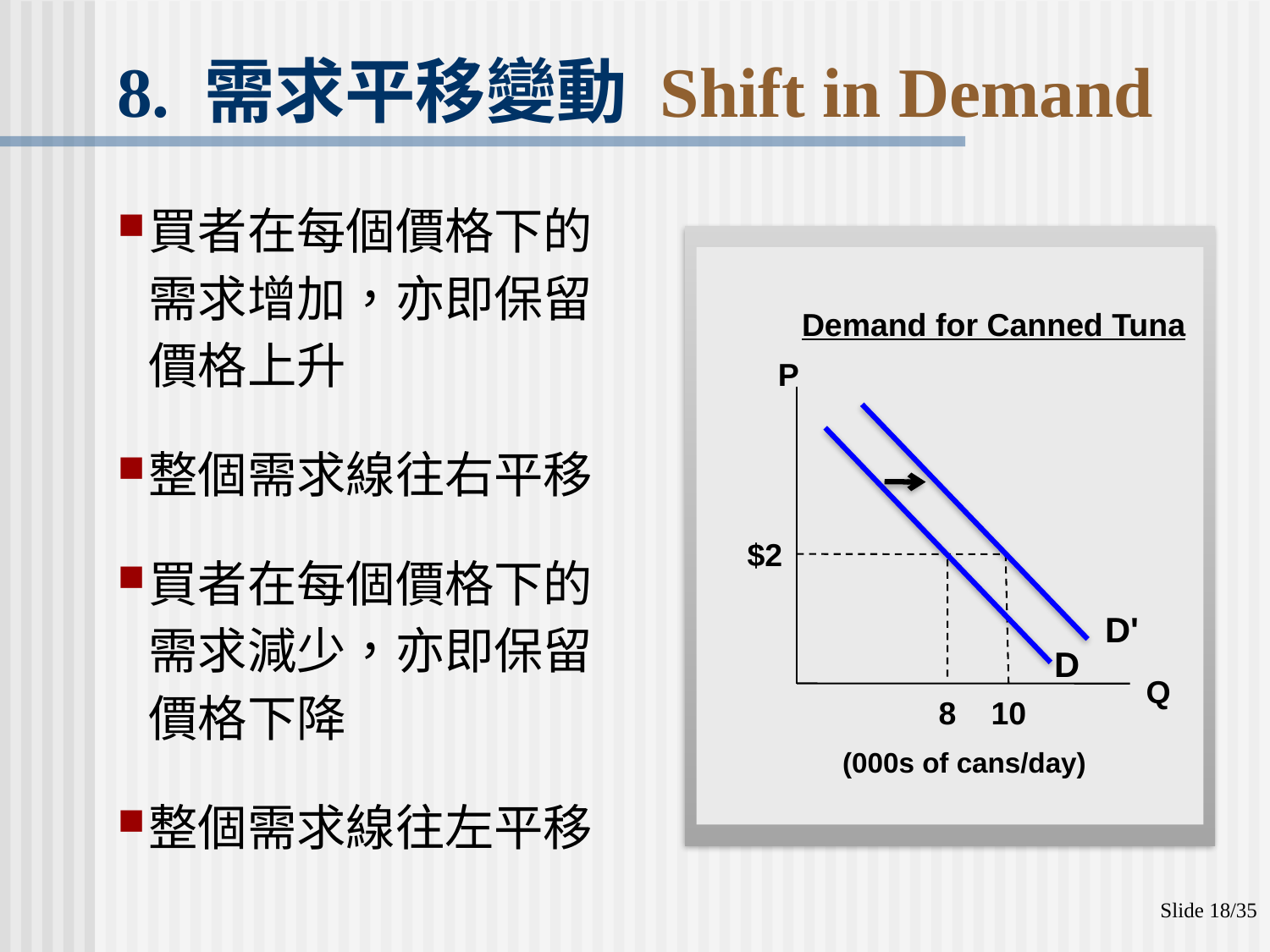

8. 需求平移變動 Shift in Demand
買者在每個價格下的需求增加，亦即保留價格上升
整個需求線往右平移
買者在每個價格下的需求減少，亦即保留價格下降
整個需求線往左平移

Demand for Canned Tuna
P
$2
D'
D
Q
8
10
(000s of cans/day)
Slide 18/35